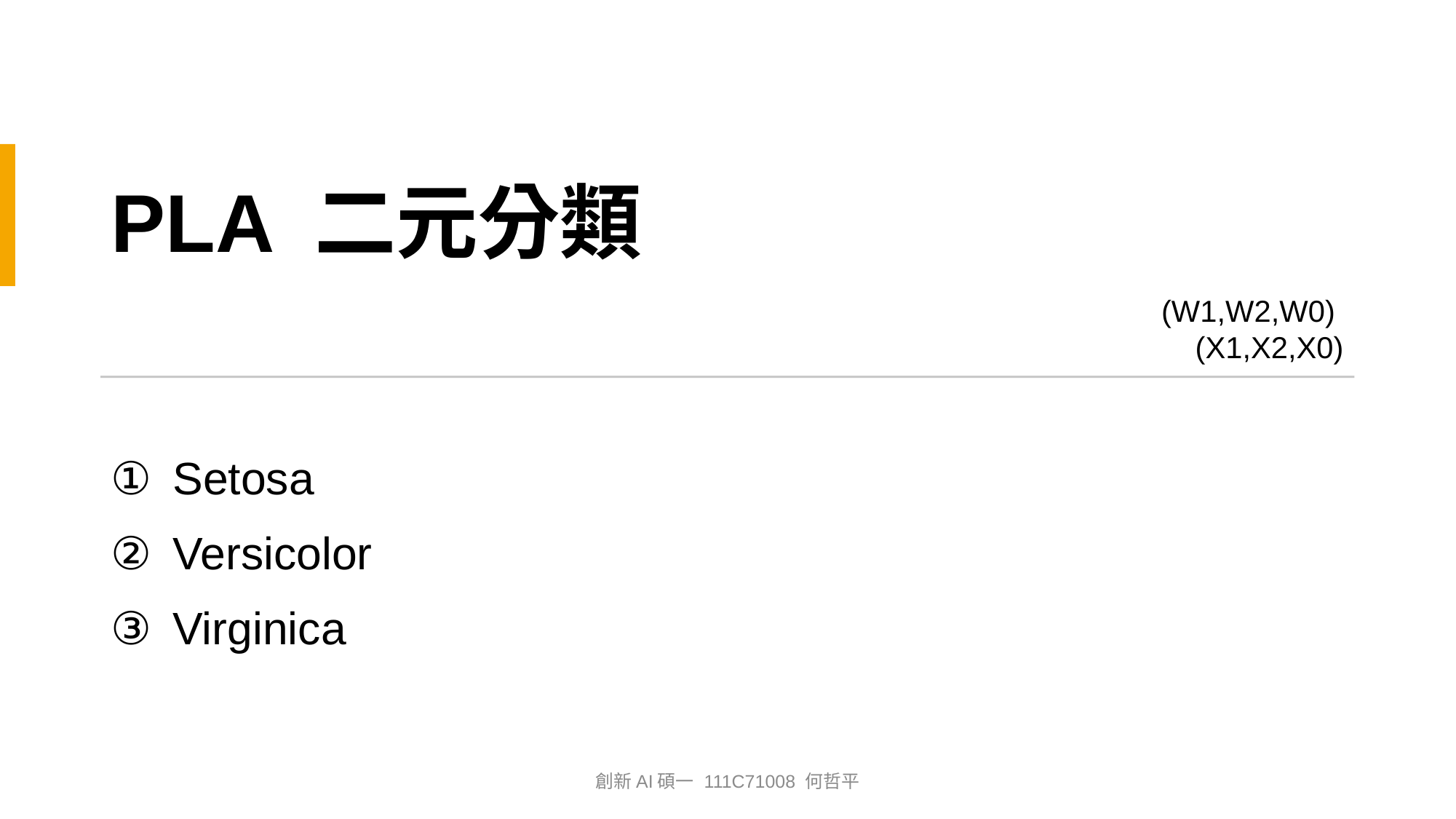

# PLA 二元分類

(W1,W2,W0)  (X1,X2,X0)

Setosa
Versicolor
Virginica
創新AI碩一 111C71008 何哲平
16